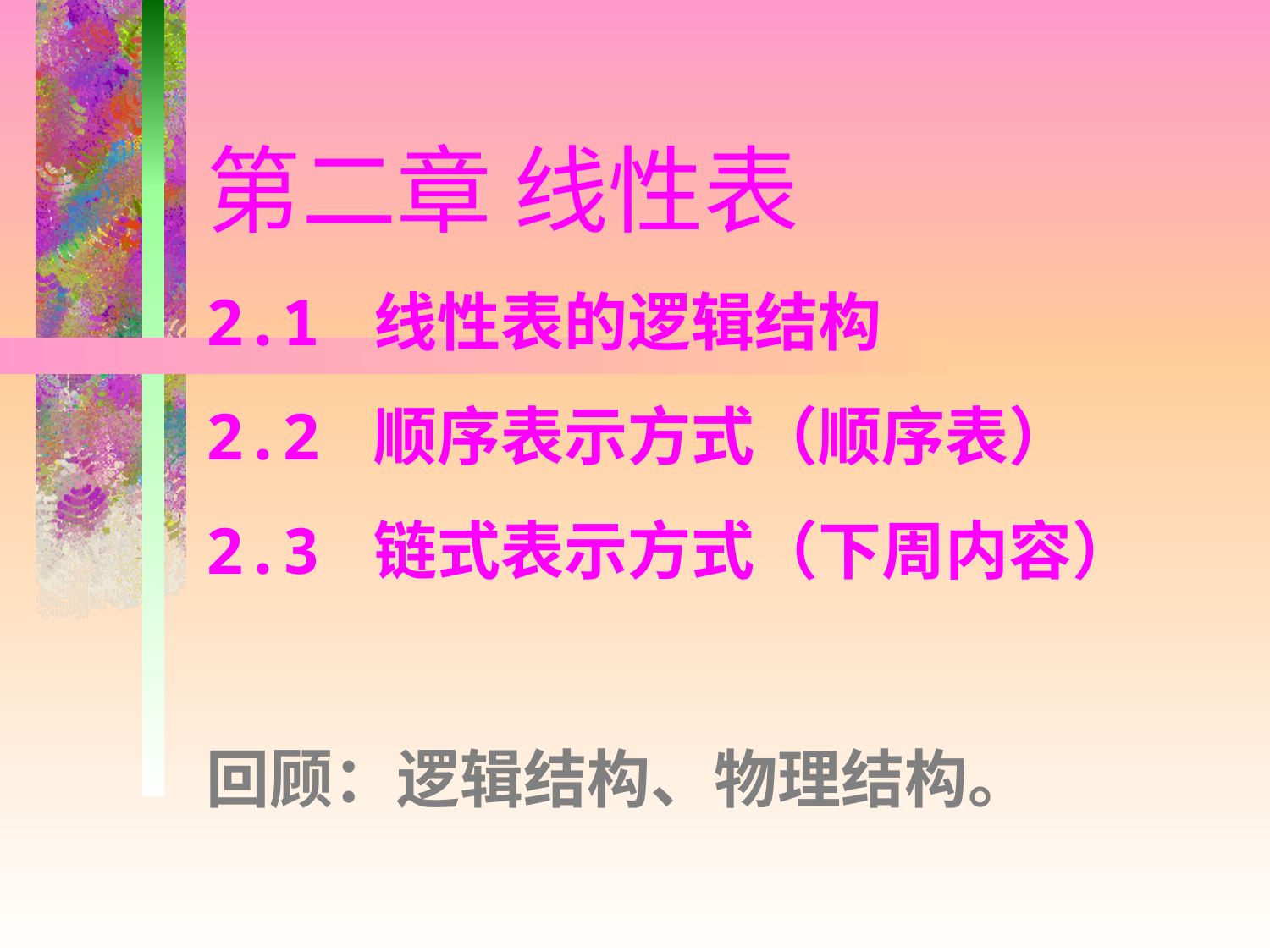

# 第二章 线性表 2.1 线性表的逻辑结构 2.2 顺序表示方式（顺序表） 2.3 链式表示方式（下周内容） 回顾：逻辑结构、物理结构。